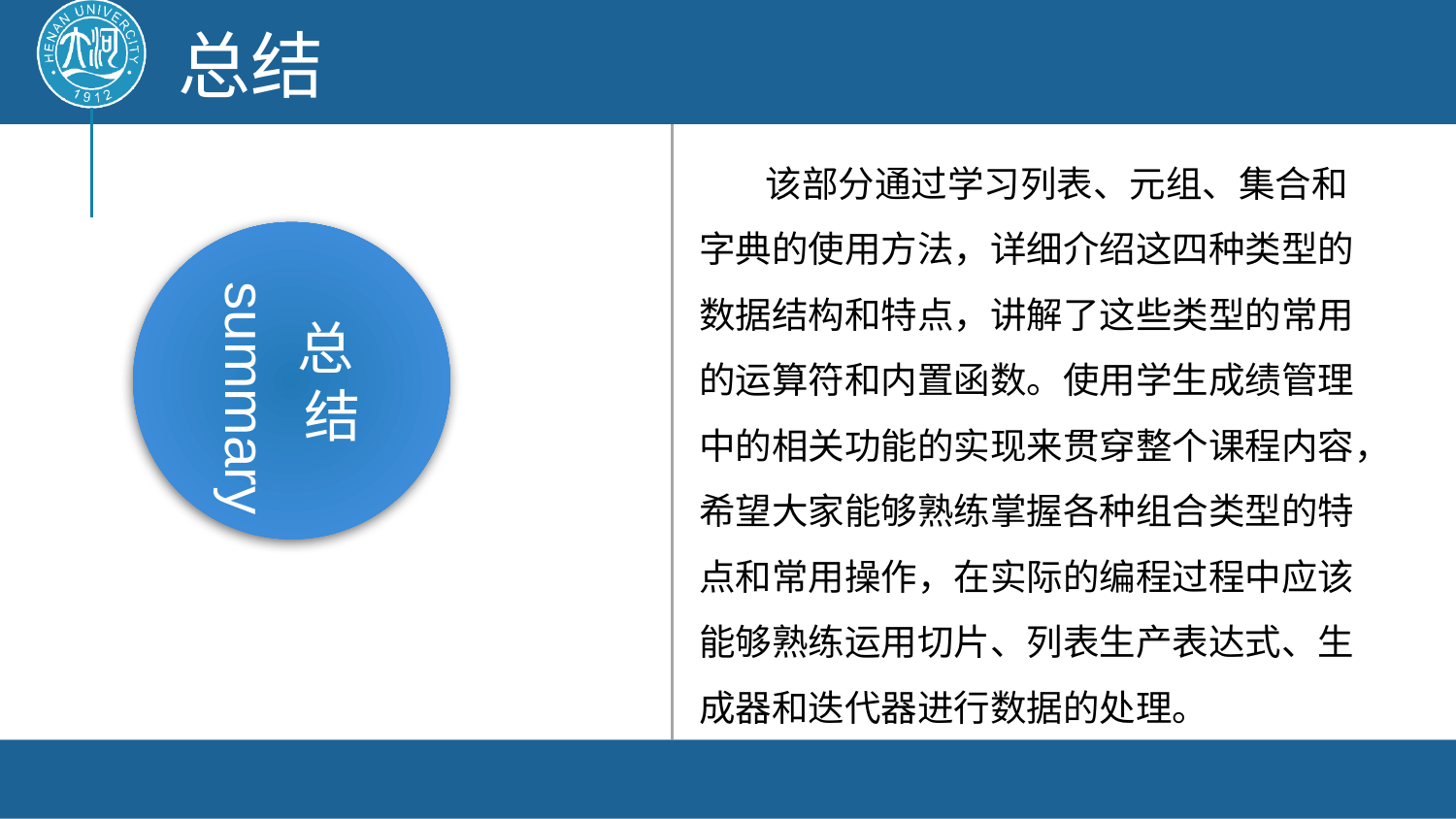

总结
       该部分通过学习列表、元组、集合和字典的使用方法，详细介绍这四种类型的数据结构和特点，讲解了这些类型的常用的运算符和内置函数。使用学生成绩管理中的相关功能的实现来贯穿整个课程内容，希望大家能够熟练掌握各种组合类型的特点和常用操作，在实际的编程过程中应该能够熟练运用切片、列表生产表达式、生成器和迭代器进行数据的处理。